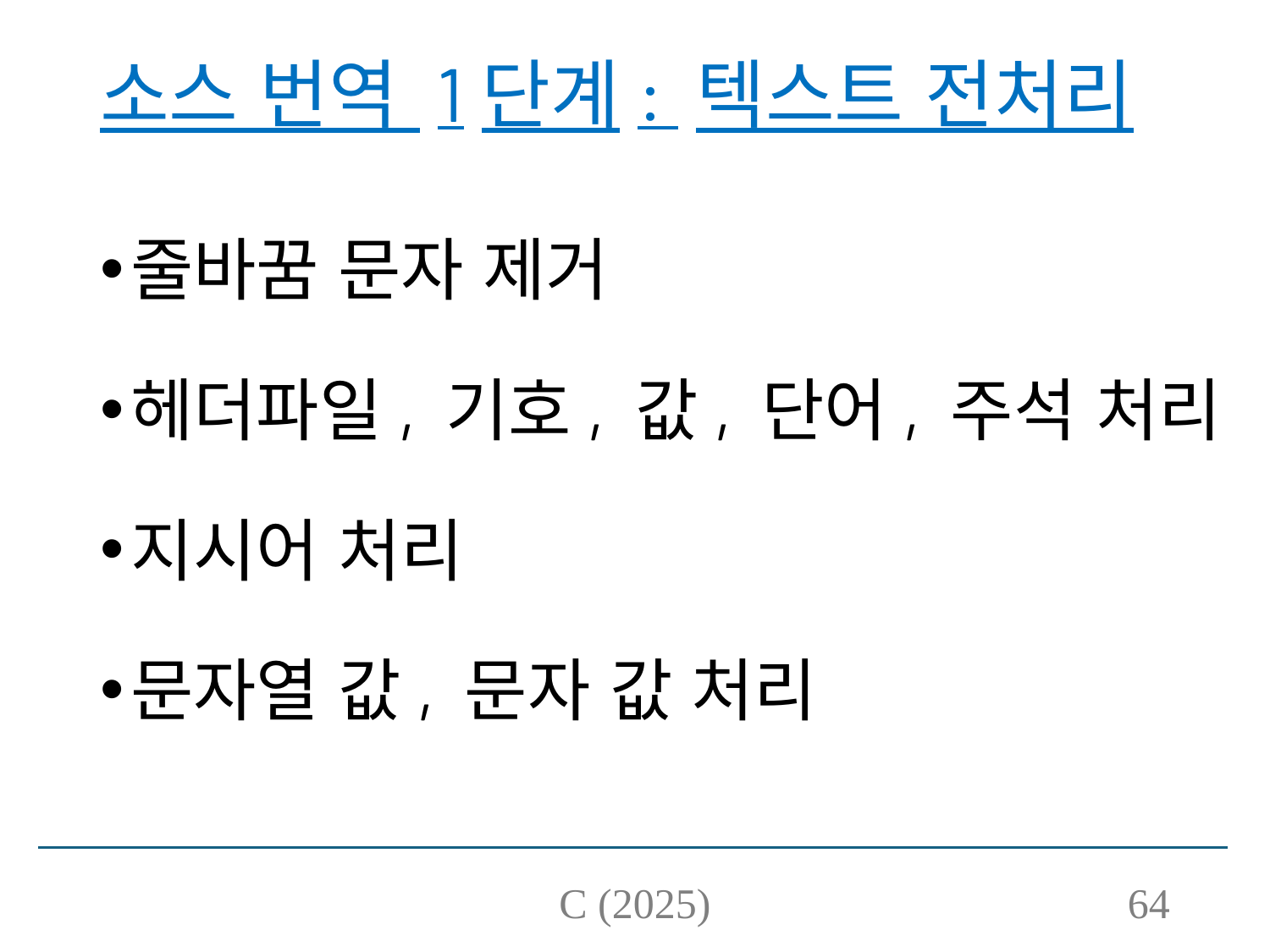

# 소스 번역 1단계: 텍스트 전처리
줄바꿈 문자 제거
헤더파일, 기호, 값, 단어, 주석 처리
지시어 처리
문자열 값, 문자 값 처리
C (2025)
64